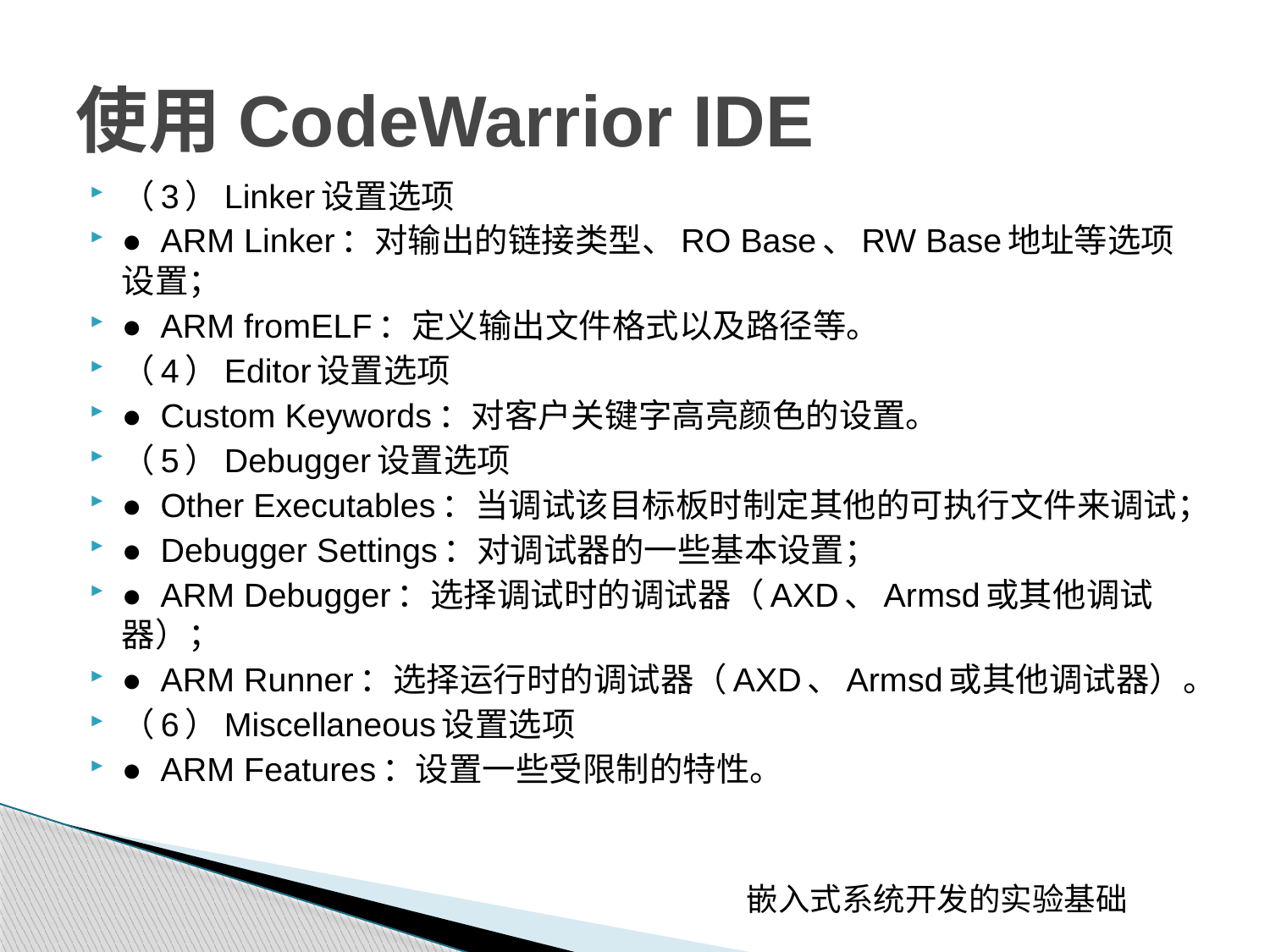

# 使用CodeWarrior IDE
（3）Linker设置选项
●  ARM Linker：对输出的链接类型、RO Base、RW Base地址等选项设置；
●  ARM fromELF：定义输出文件格式以及路径等。
（4）Editor设置选项
●  Custom Keywords：对客户关键字高亮颜色的设置。
（5）Debugger设置选项
●  Other Executables：当调试该目标板时制定其他的可执行文件来调试；
●  Debugger Settings：对调试器的一些基本设置；
●  ARM Debugger：选择调试时的调试器（AXD、Armsd或其他调试器）；
●  ARM Runner：选择运行时的调试器（AXD、Armsd或其他调试器）。
（6）Miscellaneous设置选项
●  ARM Features：设置一些受限制的特性。

嵌入式系统开发的实验基础